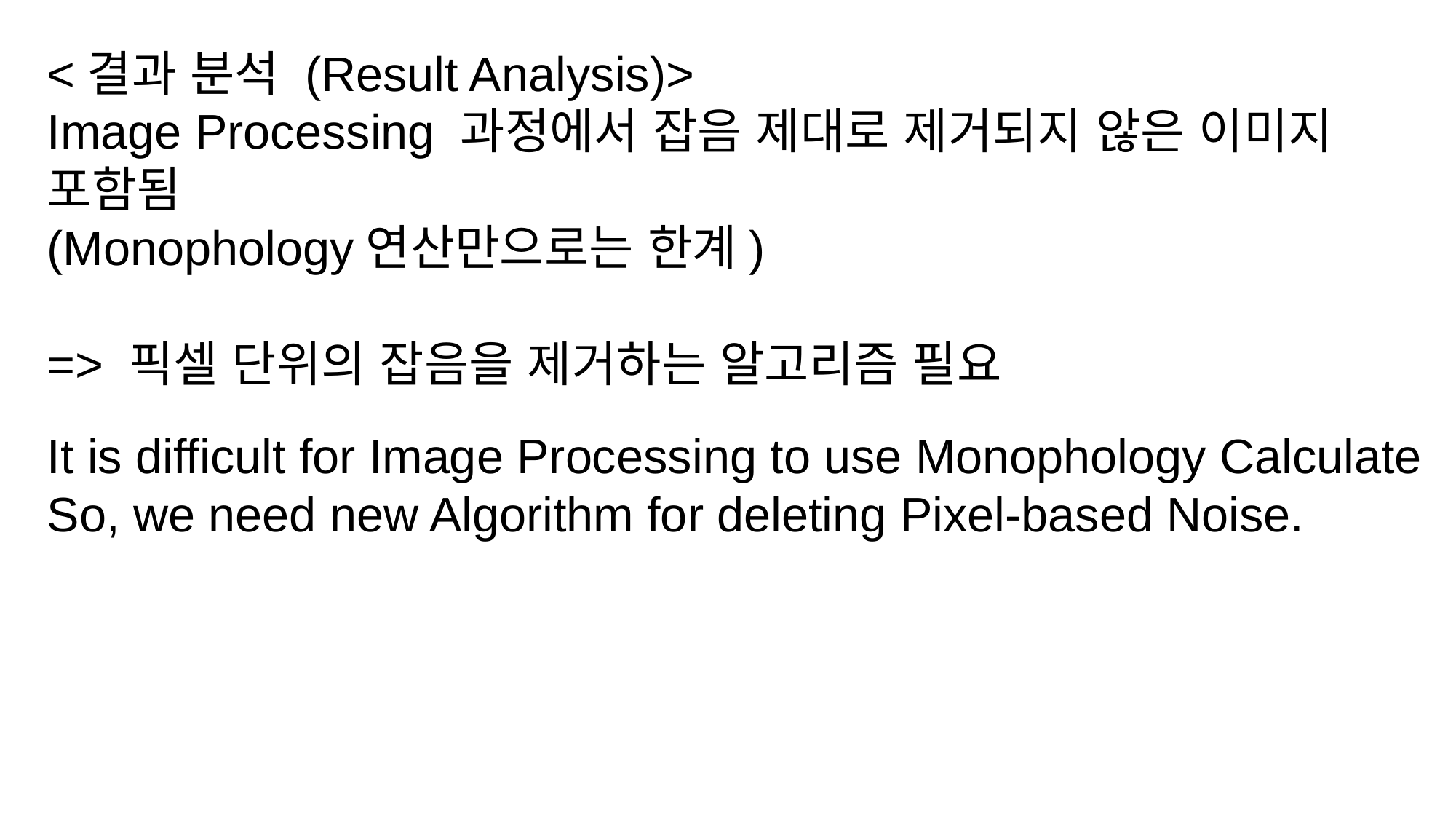

<결과 분석 (Result Analysis)>
Image Processing 과정에서 잡음 제대로 제거되지 않은 이미지 포함됨
(Monophology연산만으로는 한계)

=> 픽셀 단위의 잡음을 제거하는 알고리즘 필요
It is difficult for Image Processing to use Monophology Calculate
So, we need new Algorithm for deleting Pixel-based Noise.